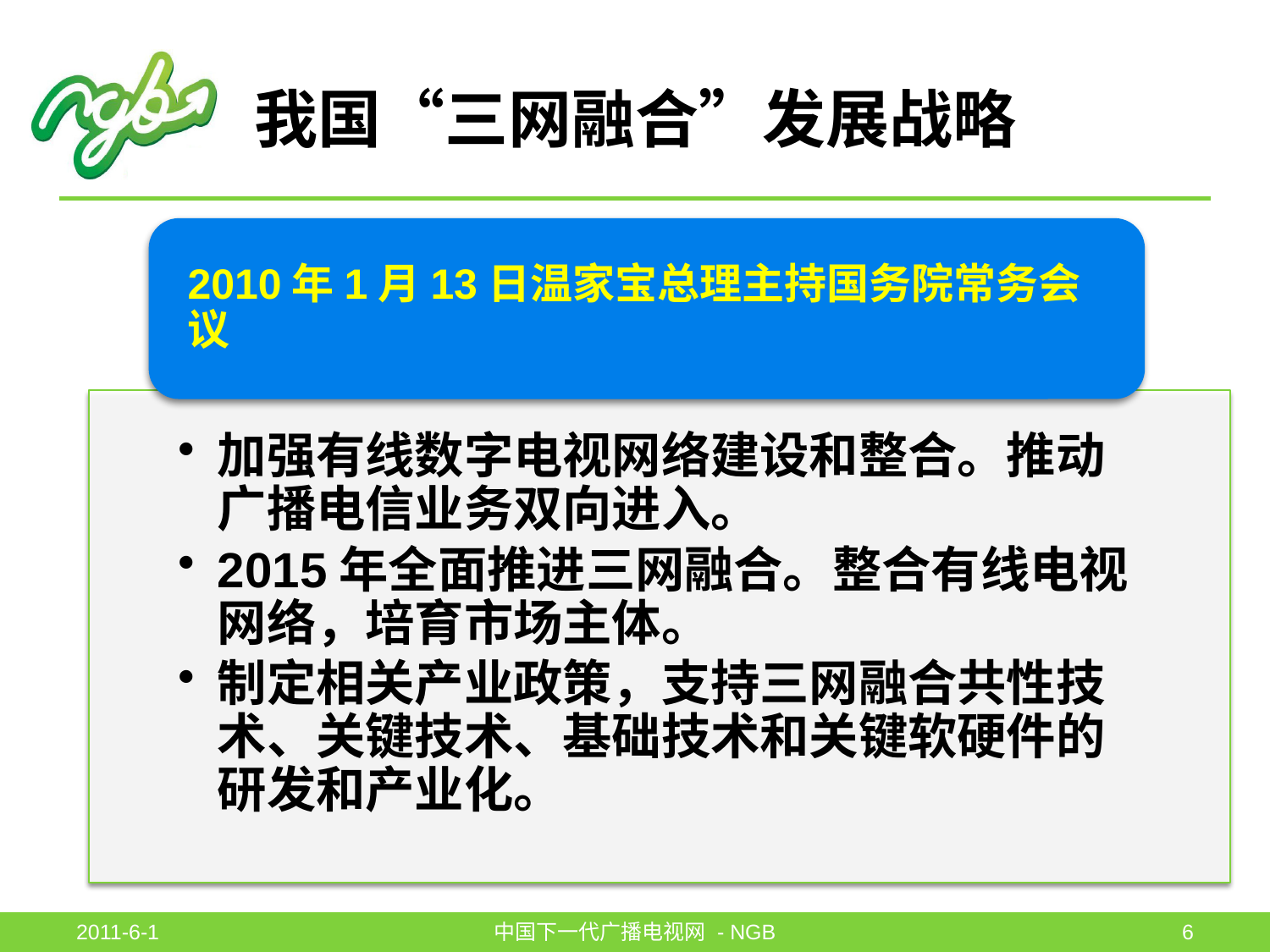

# 我国“三网融合”发展战略
加强有线数字电视网络建设和整合。推动广播电信业务双向进入。
2015年全面推进三网融合。整合有线电视网络，培育市场主体。
制定相关产业政策，支持三网融合共性技术、关键技术、基础技术和关键软硬件的研发和产业化。
2010年1月13日温家宝总理主持国务院常务会议
2011-6-1
中国下一代广播电视网 - NGB
6